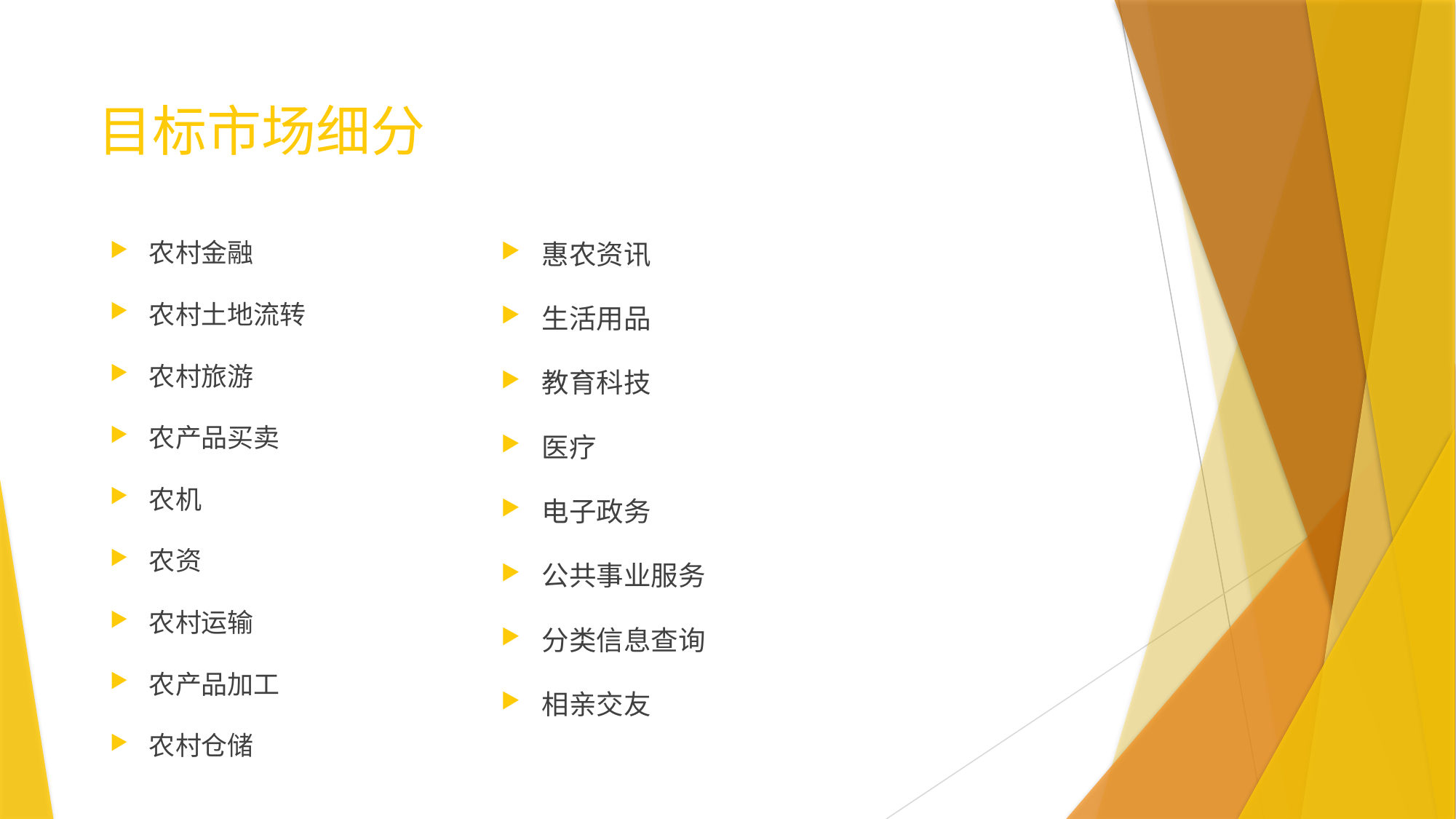

# 目标市场细分
农村金融
农村土地流转
农村旅游
农产品买卖
农机
农资
农村运输
农产品加工
农村仓储
惠农资讯
生活用品
教育科技
医疗
电子政务
公共事业服务
分类信息查询
相亲交友